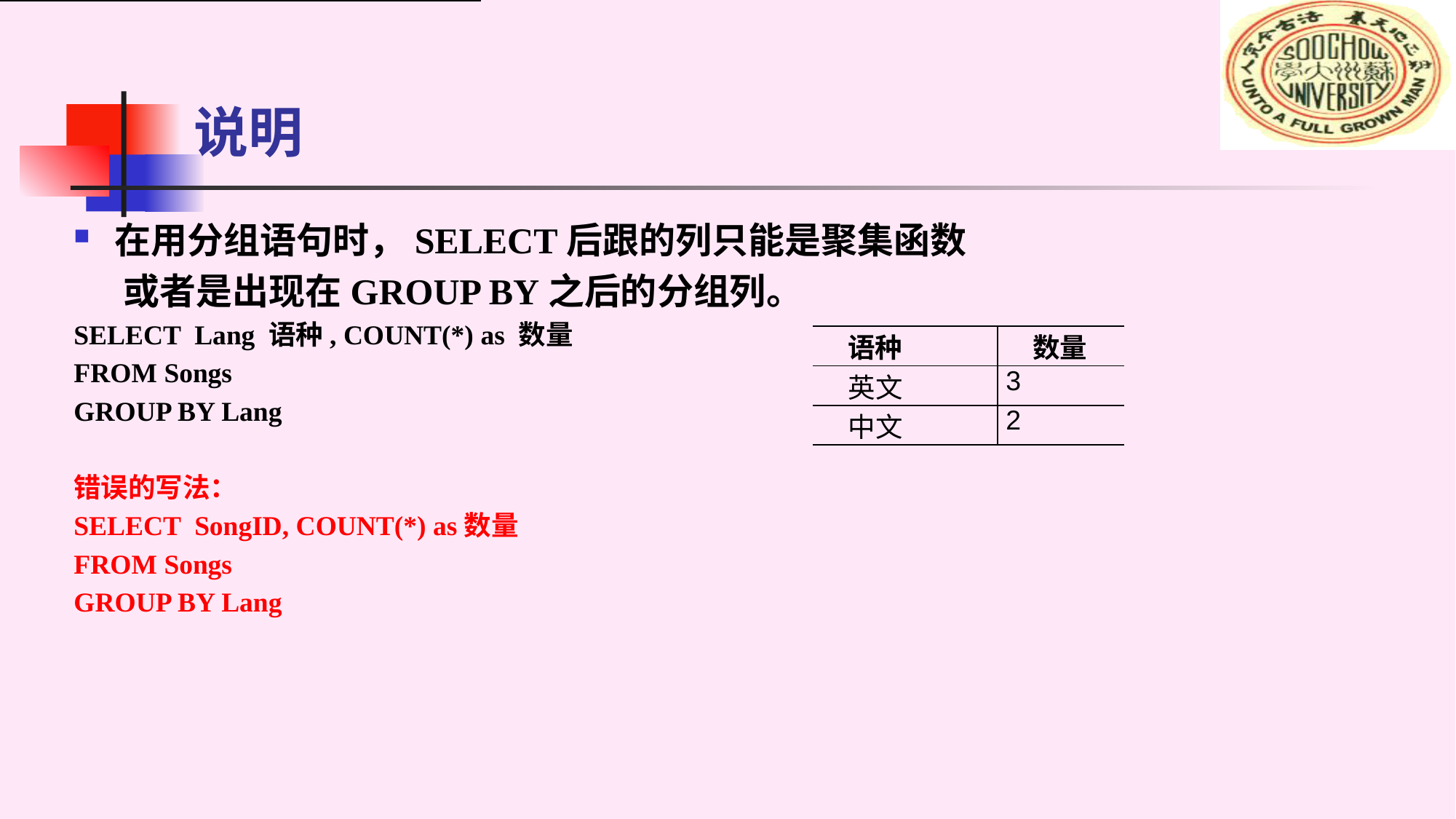

# 说明
在用分组语句时，SELECT后跟的列只能是聚集函数
     或者是出现在GROUP BY之后的分组列。
SELECT  Lang 语种, COUNT(*) as 数量
FROM Songs
GROUP BY Lang

错误的写法：
SELECT  SongID, COUNT(*) as数量
FROM Songs
GROUP BY Lang

| 语种 | 数量 |
| --- | --- |
| 英文 | 3 |
| 中文 | 2 |